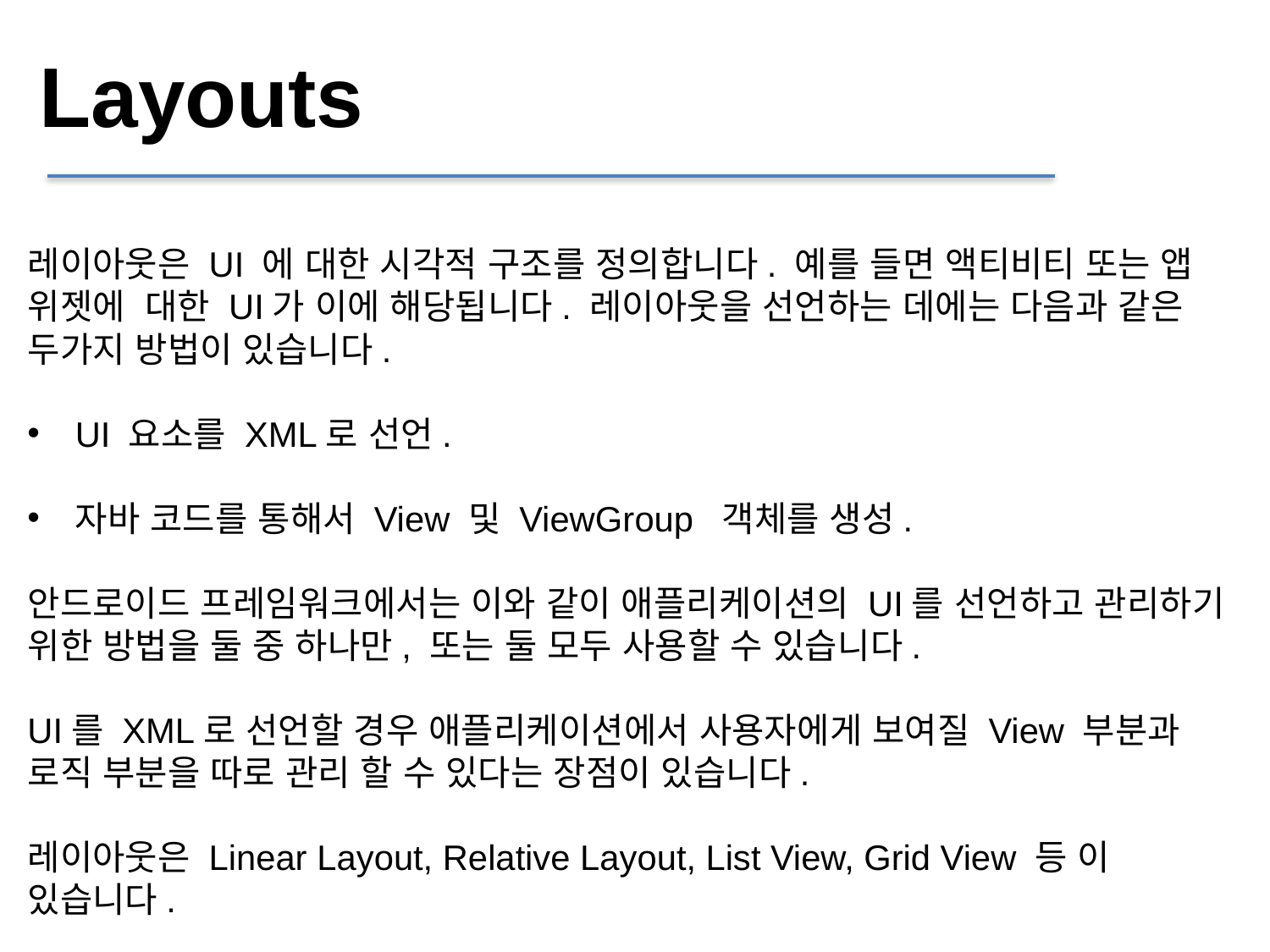

Layouts
레이아웃은 UI 에 대한 시각적 구조를 정의합니다. 예를 들면 액티비티 또는 앱 위젯에  대한 UI가 이에 해당됩니다. 레이아웃을 선언하는 데에는 다음과 같은 두가지 방법이 있습니다.

UI 요소를 XML로 선언.

자바 코드를 통해서 View 및 ViewGroup  객체를 생성.

안드로이드 프레임워크에서는 이와 같이 애플리케이션의 UI를 선언하고 관리하기 위한 방법을 둘 중 하나만, 또는 둘 모두 사용할 수 있습니다.

UI를 XML로 선언할 경우 애플리케이션에서 사용자에게 보여질 View 부분과 로직 부분을 따로 관리 할 수 있다는 장점이 있습니다.

레이아웃은 Linear Layout, Relative Layout, List View, Grid View 등 이 있습니다.